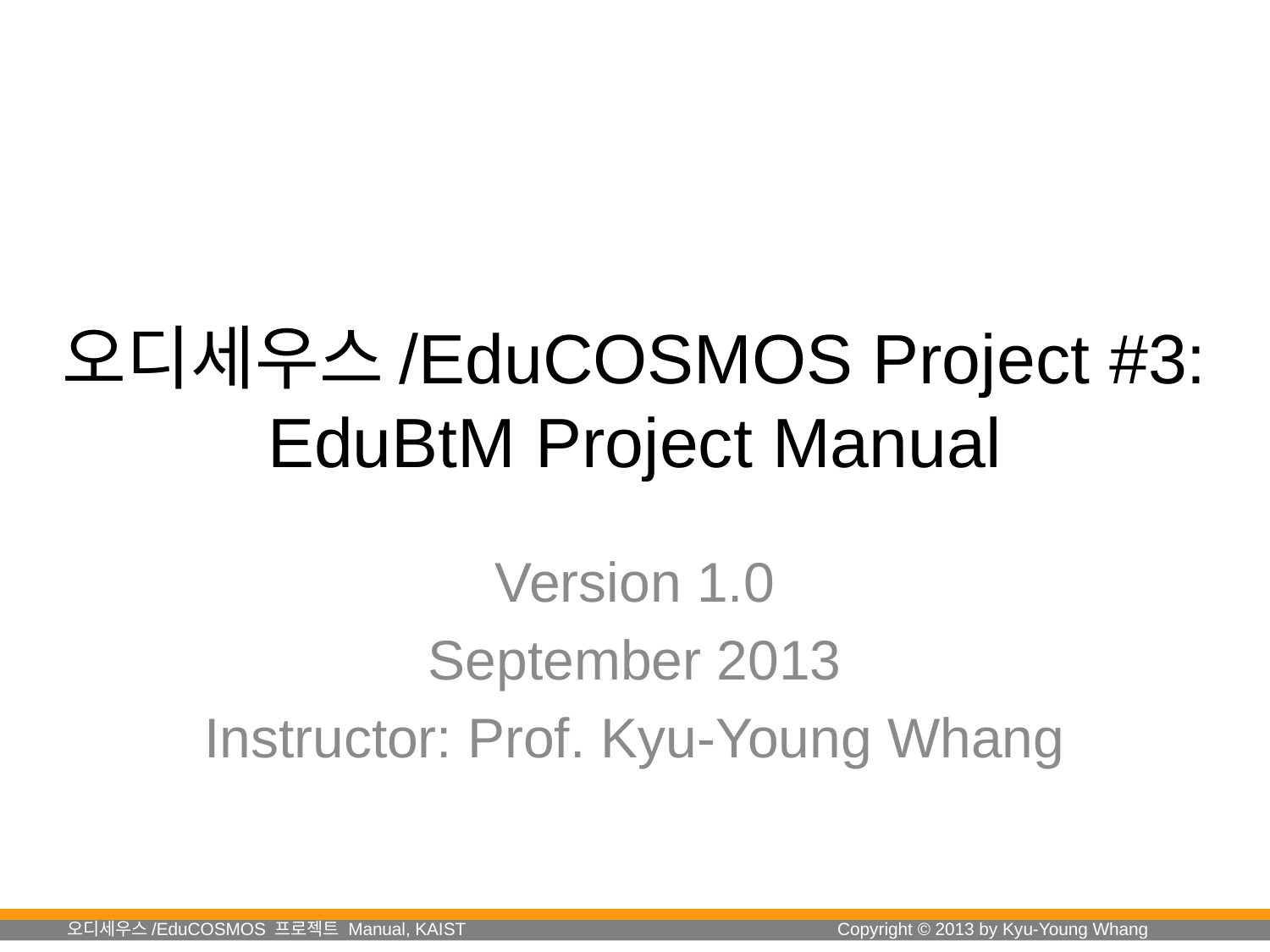

# 오디세우스/EduCOSMOS Project #3: EduBtM Project Manual
Version 1.0
September 2013
Instructor: Prof. Kyu-Young Whang